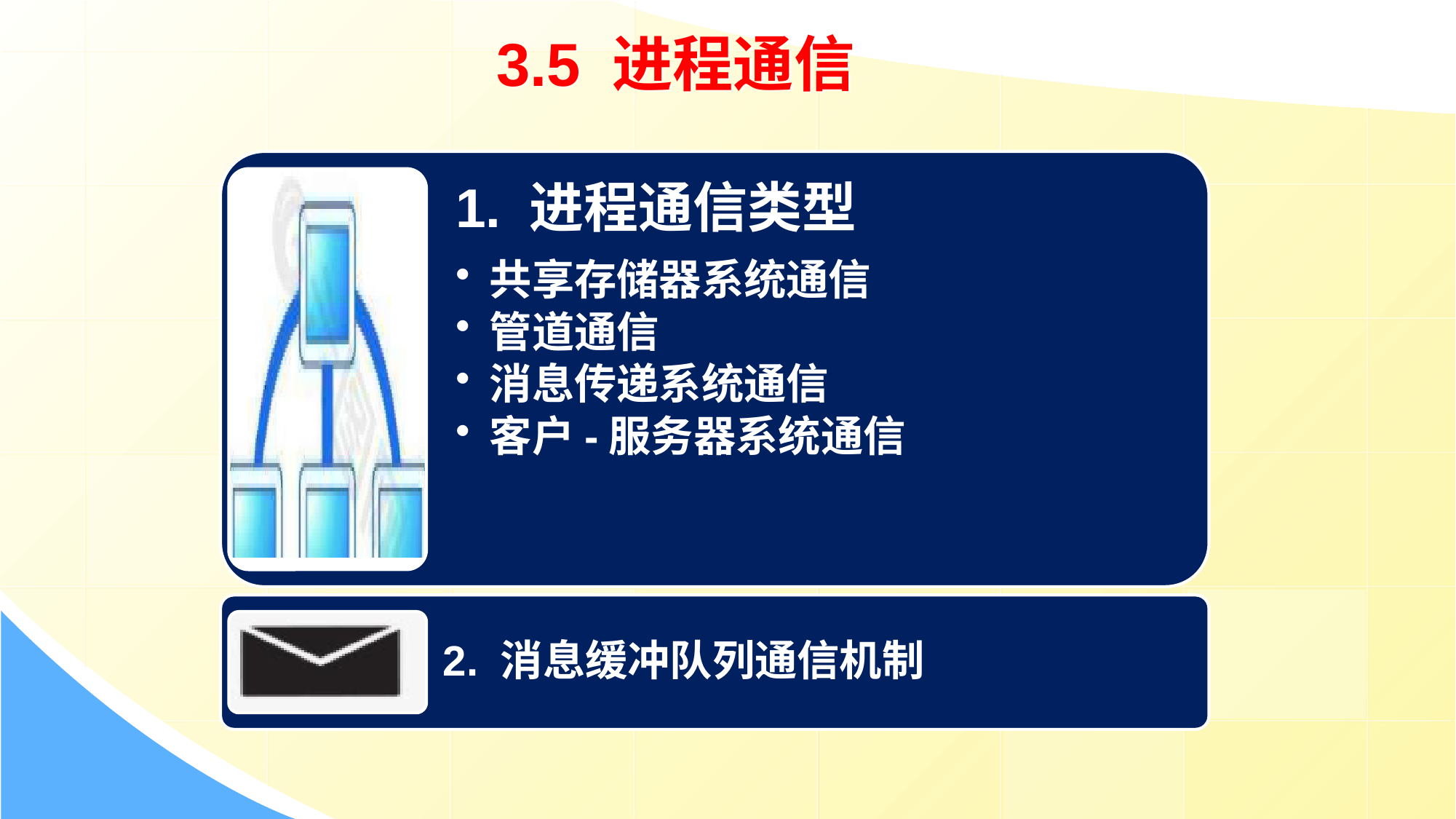

3.5 进程通信
1. 进程通信类型
共享存储器系统通信
管道通信
消息传递系统通信
客户-服务器系统通信
2. 消息缓冲队列通信机制